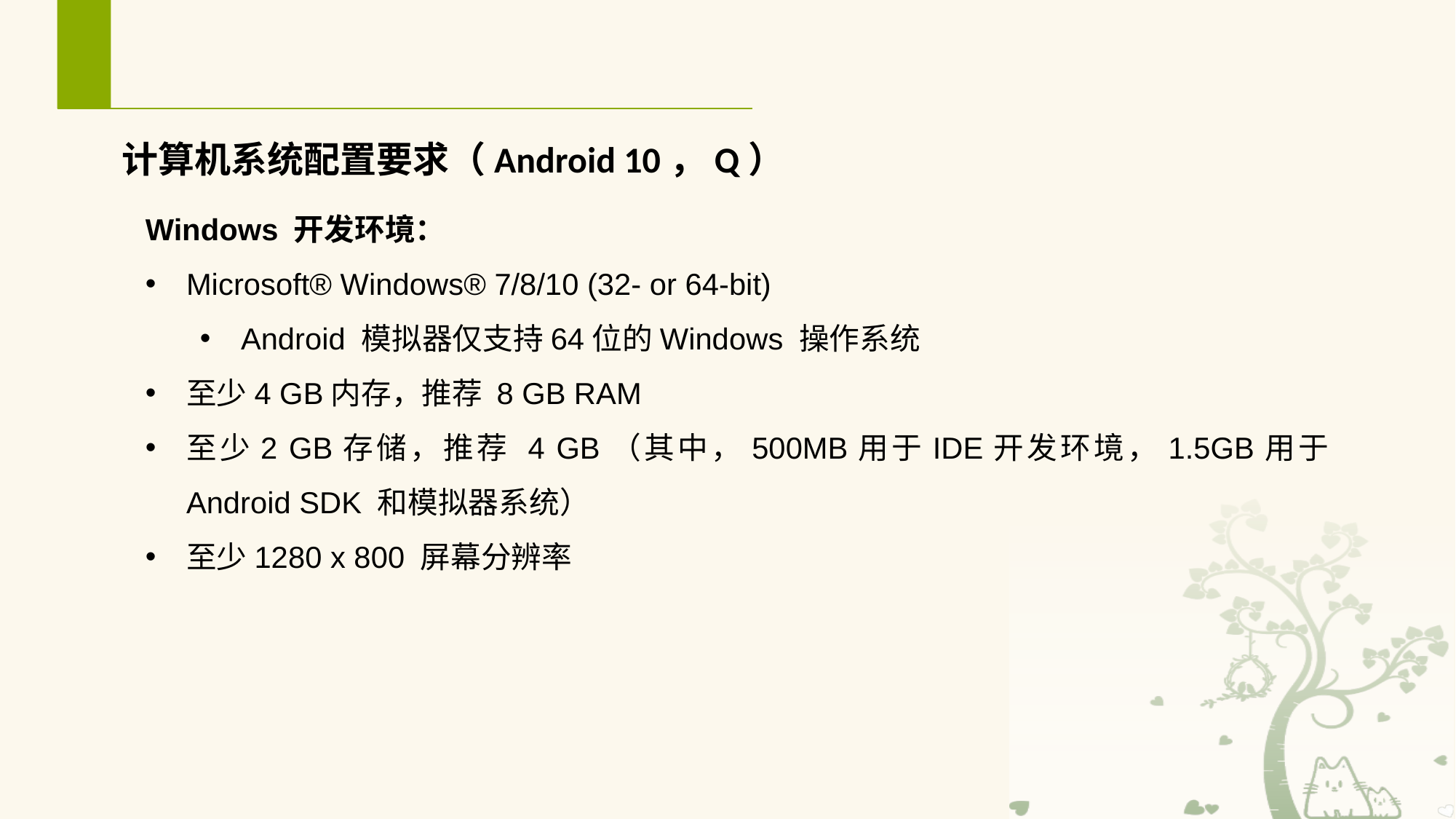

# 1.2 搭建Android开发环境
计算机系统配置要求（Android 10，Q）
Windows 开发环境：
Microsoft® Windows® 7/8/10 (32- or 64-bit)
Android 模拟器仅支持64位的Windows 操作系统
至少4 GB内存，推荐 8 GB RAM
至少2 GB存储，推荐 4 GB（其中，500MB用于IDE开发环境，1.5GB用于Android SDK 和模拟器系统）
至少1280 x 800 屏幕分辨率